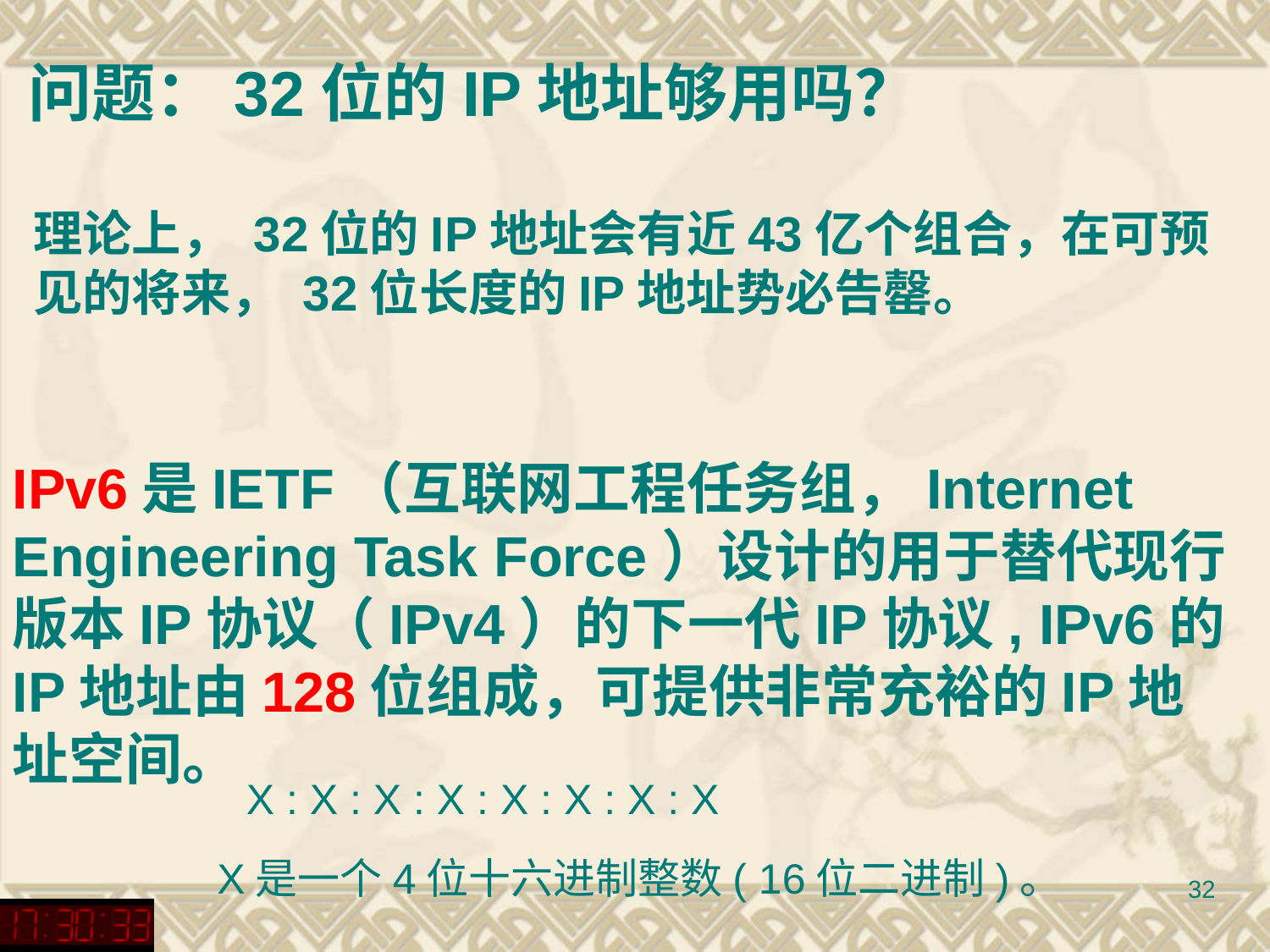

问题：32位的IP地址够用吗？
理论上， 32位的IP地址会有近43亿个组合，在可预见的将来， 32位长度的IP地址势必告罄。
IPv6是IETF（互联网工程任务组，Internet Engineering Task Force）设计的用于替代现行版本IP协议（IPv4）的下一代IP协议, IPv6的IP地址由128位组成，可提供非常充裕的IP地址空间。
X : X : X : X : X : X : X : X
X是一个4位十六进制整数( 16位二进制)。
32